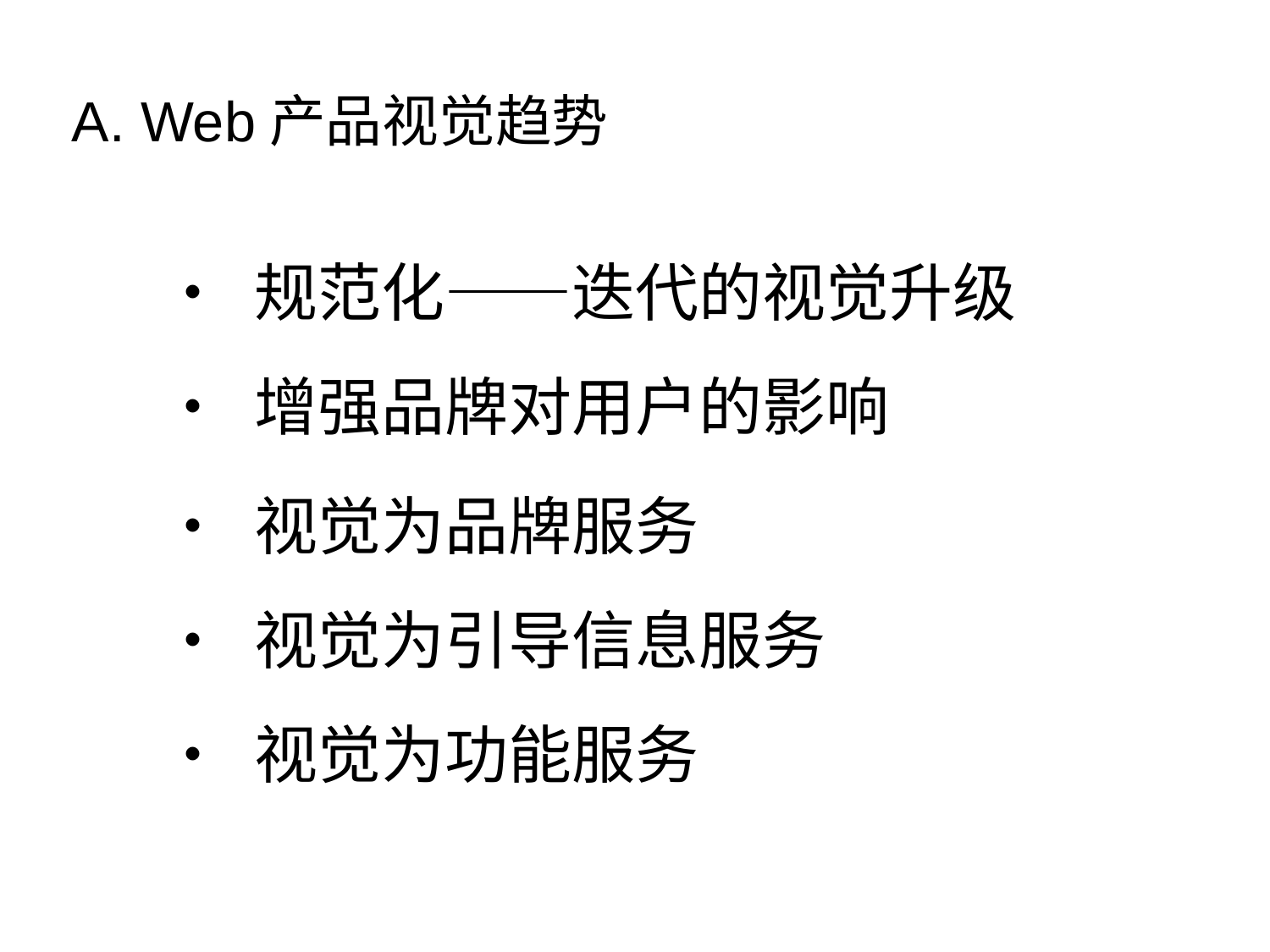

A. Web产品视觉趋势
• 规范化——迭代的视觉升级
• 增强品牌对用户的影响
• 视觉为品牌服务
• 视觉为引导信息服务
• 视觉为功能服务